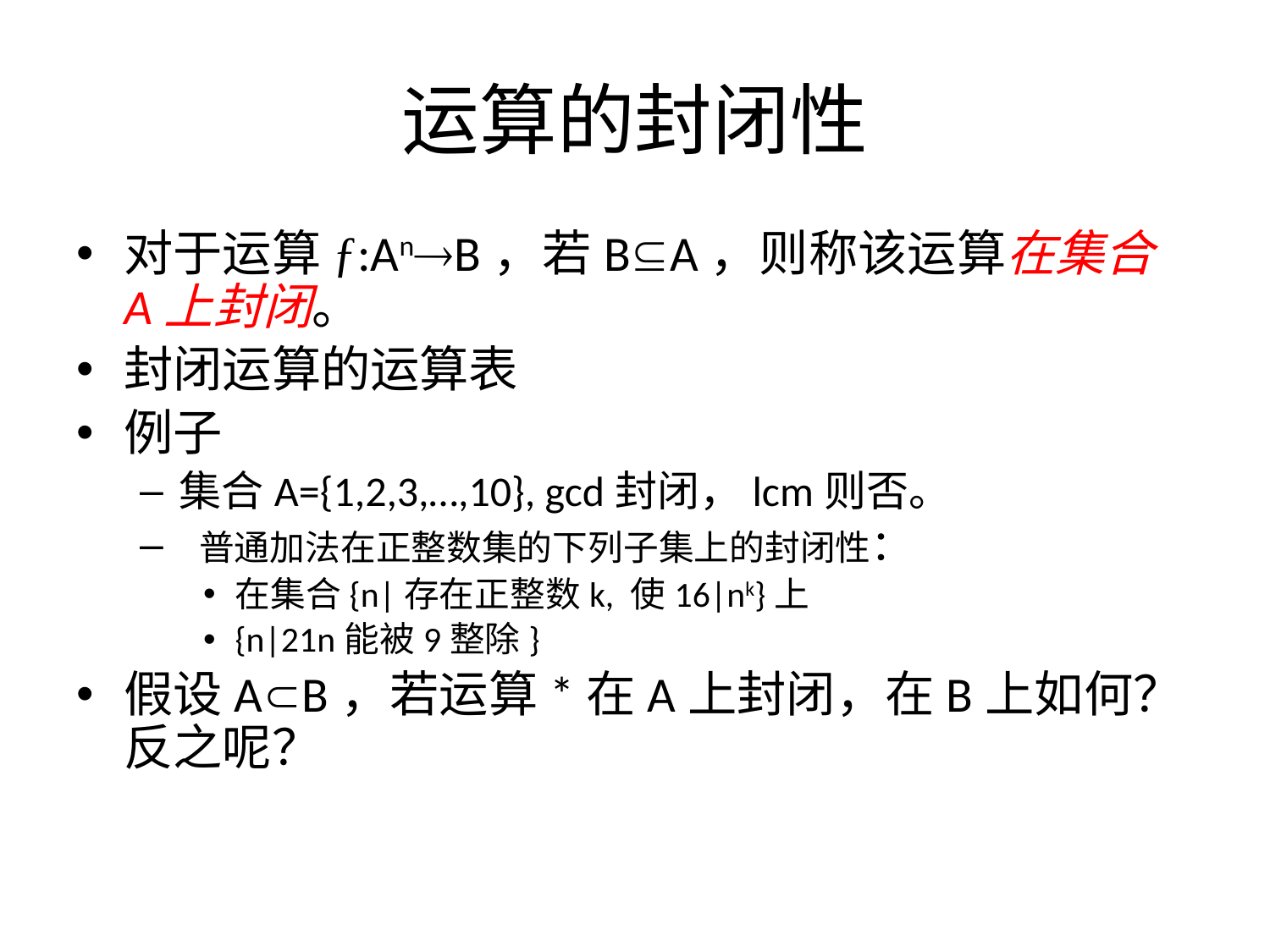

# 运算的封闭性
对于运算ƒ:An→B，若B⊆A，则称该运算在集合A上封闭。
封闭运算的运算表
例子
集合A={1,2,3,…,10}, gcd封闭，lcm则否。
 普通加法在正整数集的下列子集上的封闭性：
在集合{n|存在正整数k, 使16|nk}上
{n|21n能被9整除}
假设A⊂B，若运算*在A上封闭，在B上如何？反之呢？